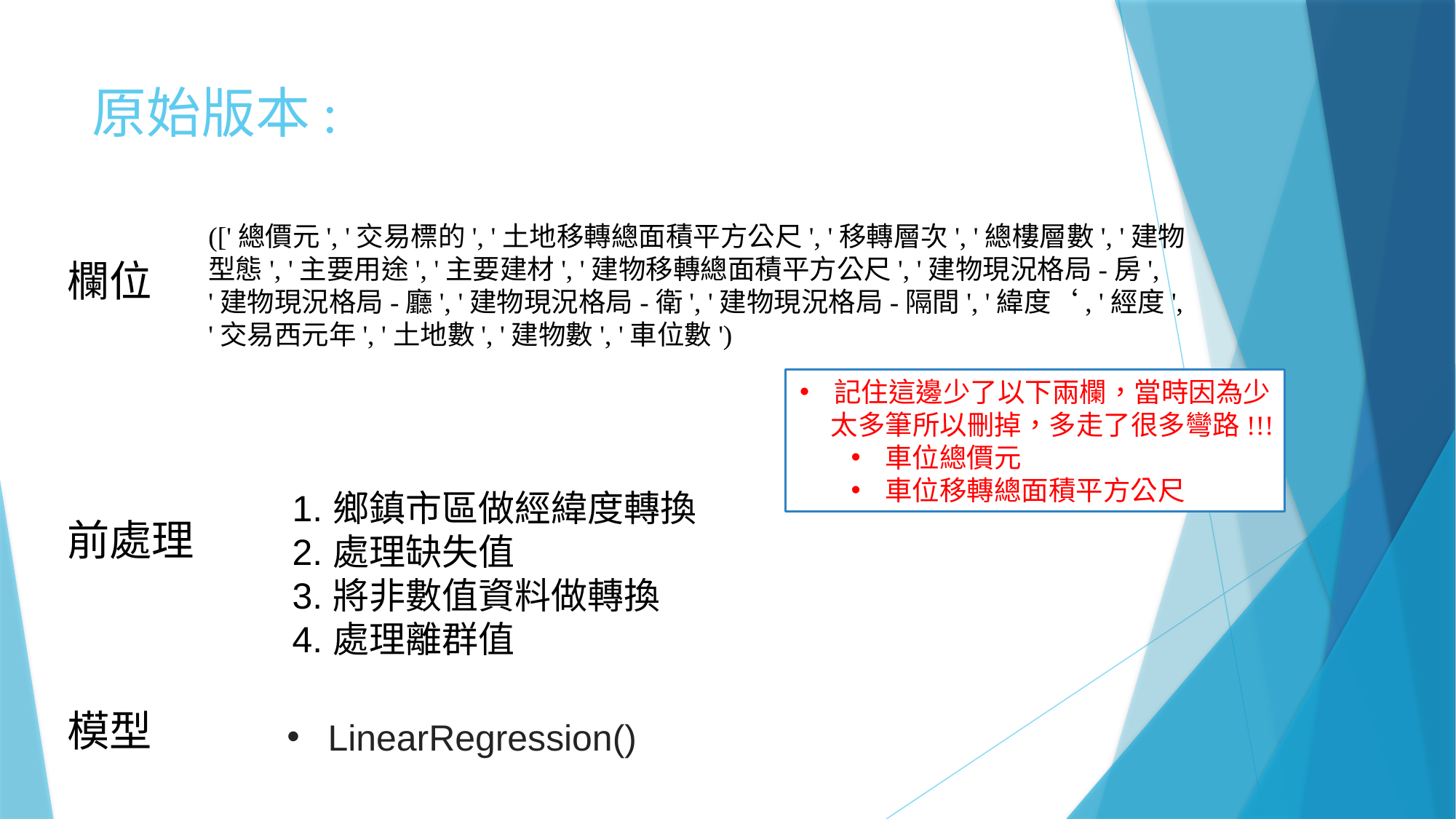

# 原始版本:
(['總價元', '交易標的', '土地移轉總面積平方公尺', '移轉層次', '總樓層數', '建物型態', '主要用途', '主要建材', '建物移轉總面積平方公尺', '建物現況格局-房', '建物現況格局-廳', '建物現況格局-衛', '建物現況格局-隔間', '緯度‘, '經度', '交易西元年', '土地數', '建物數', '車位數')
欄位
記住這邊少了以下兩欄，當時因為少太多筆所以刪掉，多走了很多彎路!!!
車位總價元
車位移轉總面積平方公尺
鄉鎮市區做經緯度轉換
處理缺失值
將非數值資料做轉換
處理離群值
前處理
模型
LinearRegression()